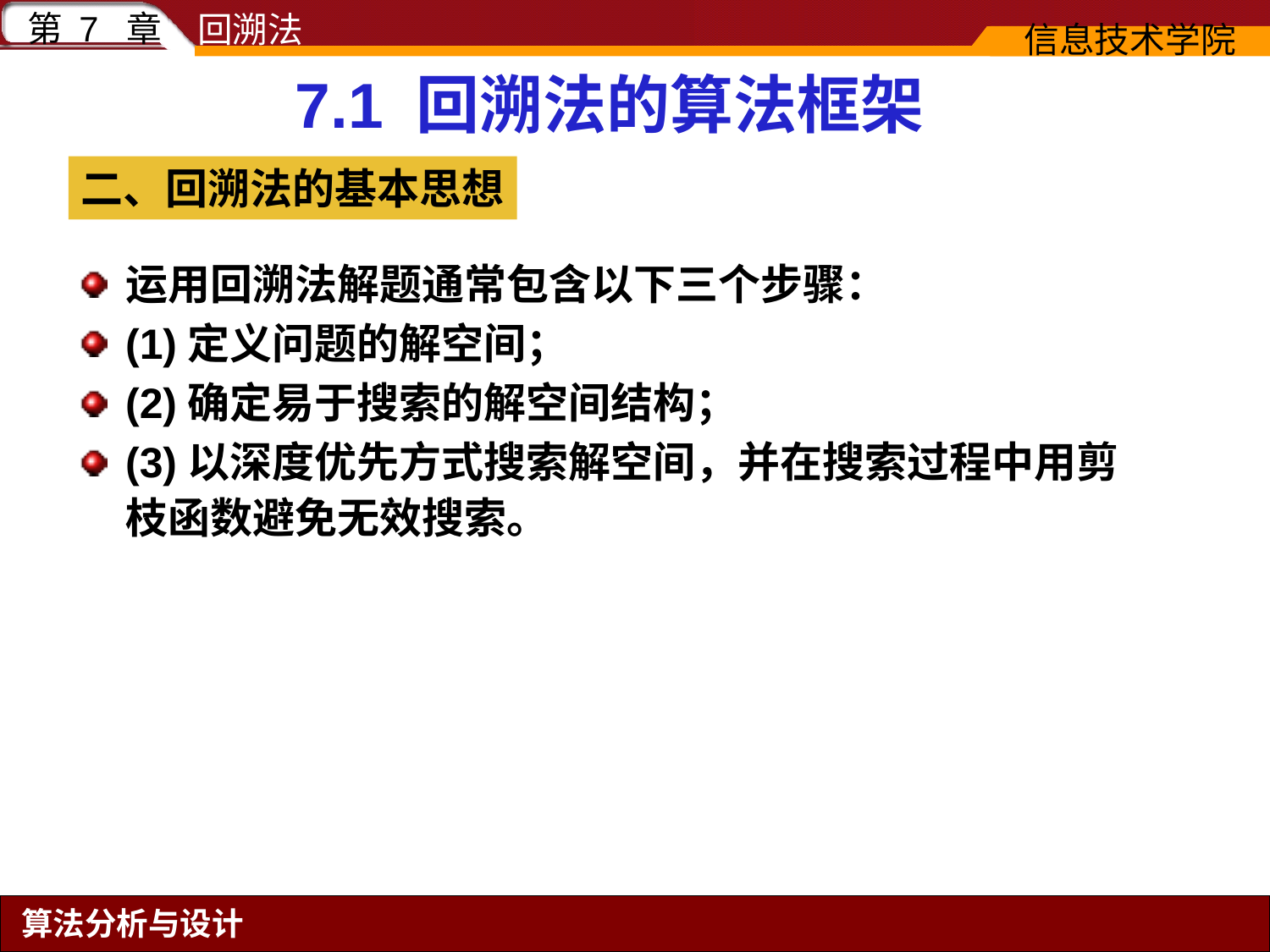

7.1 回溯法的算法框架
二、回溯法的基本思想
运用回溯法解题通常包含以下三个步骤：
(1)定义问题的解空间；
(2)确定易于搜索的解空间结构；
(3)以深度优先方式搜索解空间，并在搜索过程中用剪枝函数避免无效搜索。